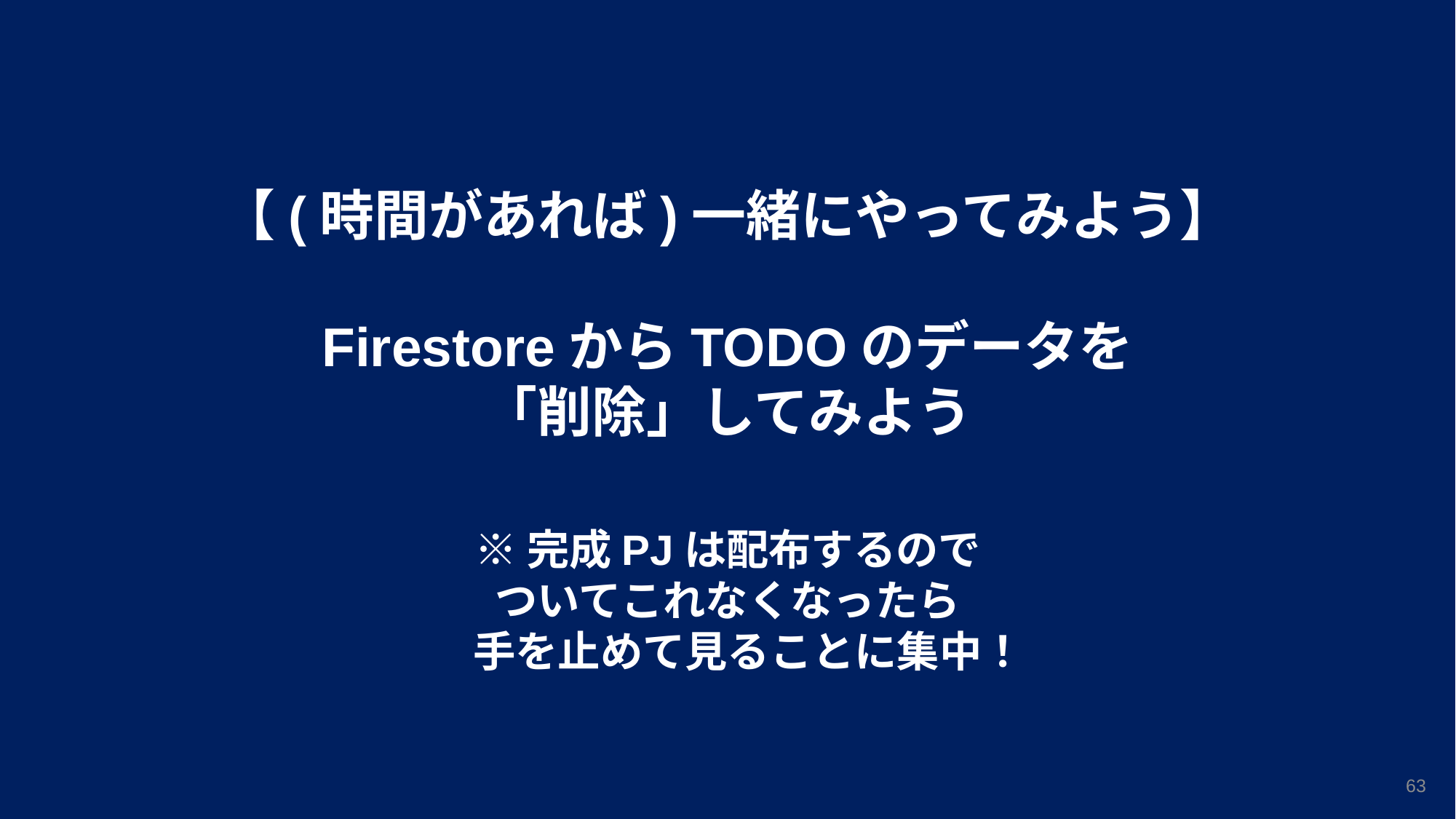

【(時間があれば)一緒にやってみよう】

FirestoreからTODOのデータを
「削除」してみよう
※完成PJは配布するので
ついてこれなくなったら
　手を止めて見ることに集中！
63